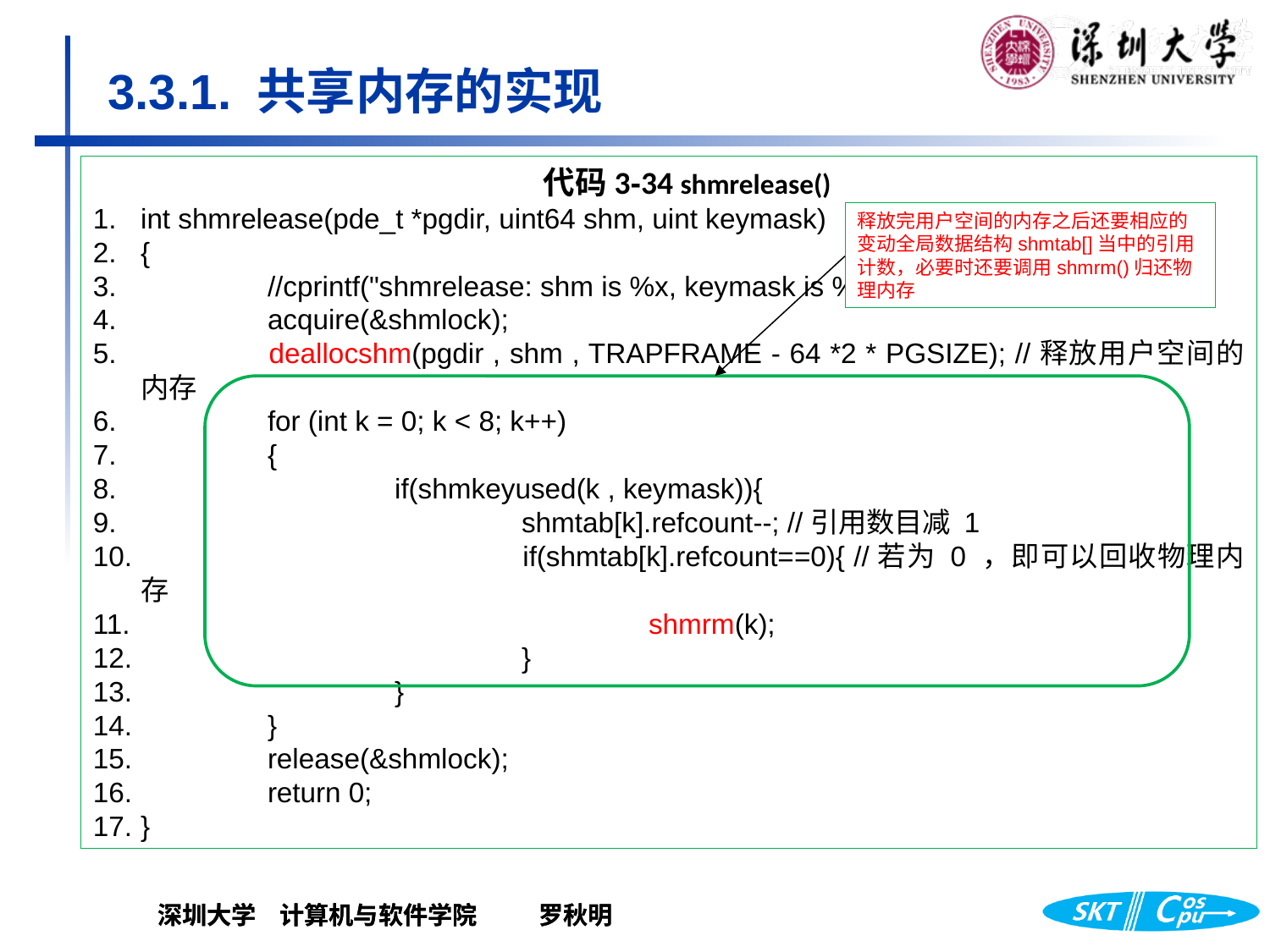

# 3.3.1. 共享内存的实现
代码3‑34 shmrelease()
int shmrelease(pde_t *pgdir, uint64 shm, uint keymask)
{
 	//cprintf("shmrelease: shm is %x, keymask is %x.\n",shm, keymask);
 	acquire(&shmlock);
 	deallocshm(pgdir , shm , TRAPFRAME - 64 *2 * PGSIZE); //释放用户空间的内存
 	for (int k = 0; k < 8; k++)
 	{
 		if(shmkeyused(k , keymask)){
 			shmtab[k].refcount--; //引用数目减 1
 			if(shmtab[k].refcount==0){ //若为 0 ，即可以回收物理内存
 			 	shmrm(k);
 			}
 		}
 	}
 	release(&shmlock);
 	return 0;
}
相关函数（包括初始化以及所提供的功能）
初始化：sharrmeminit()
将共享内存映射到进程空间：shmgetat()-还有子函数
解除共享内存区的映射：shmrelease()
新增系统调用：shmrefcount()

释放完用户空间的内存之后还要相应的变动全局数据结构shmtab[]当中的引用计数，必要时还要调用shmrm()归还物理内存